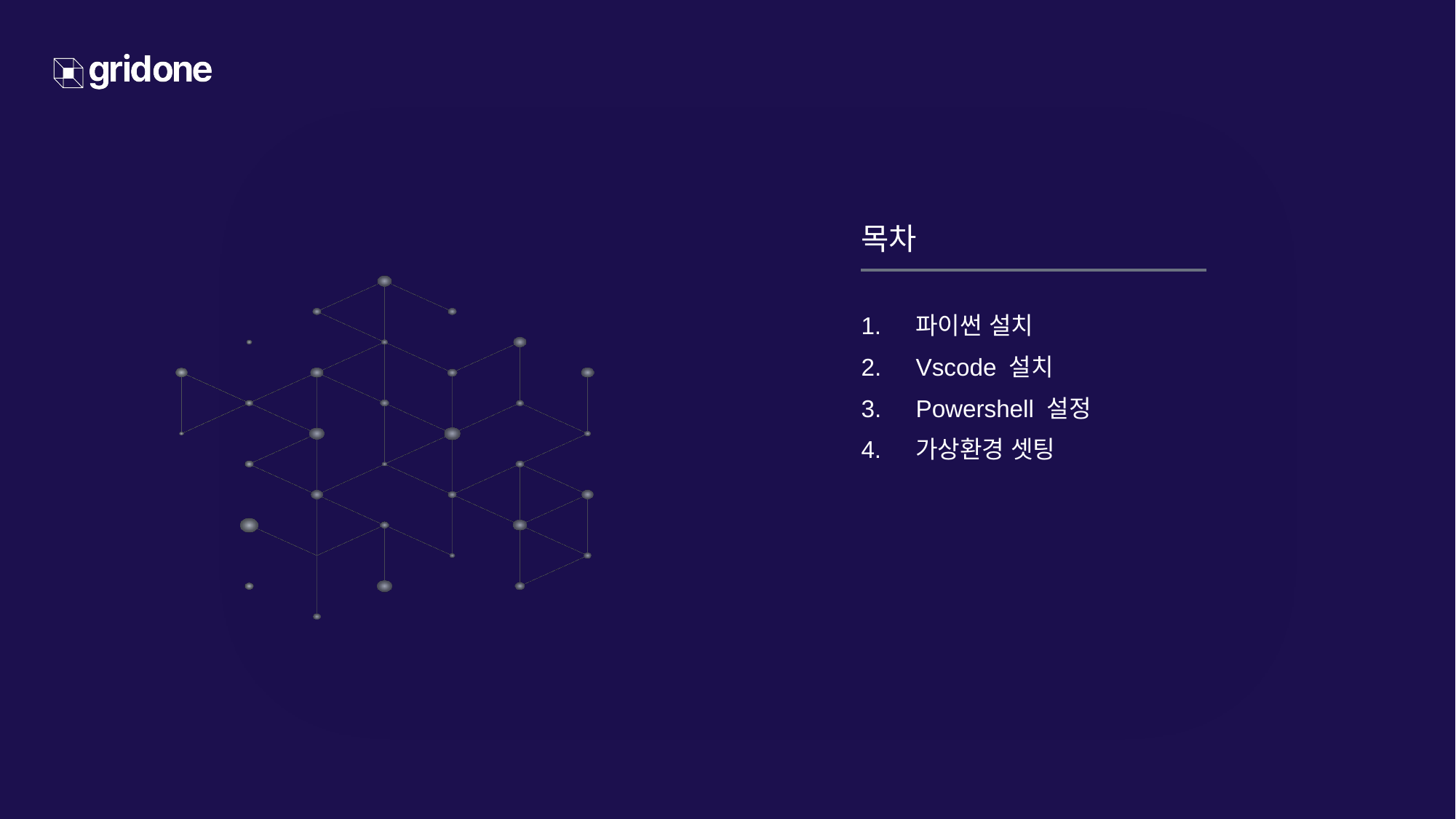

목차
파이썬 설치
Vscode 설치
Powershell 설정
가상환경 셋팅